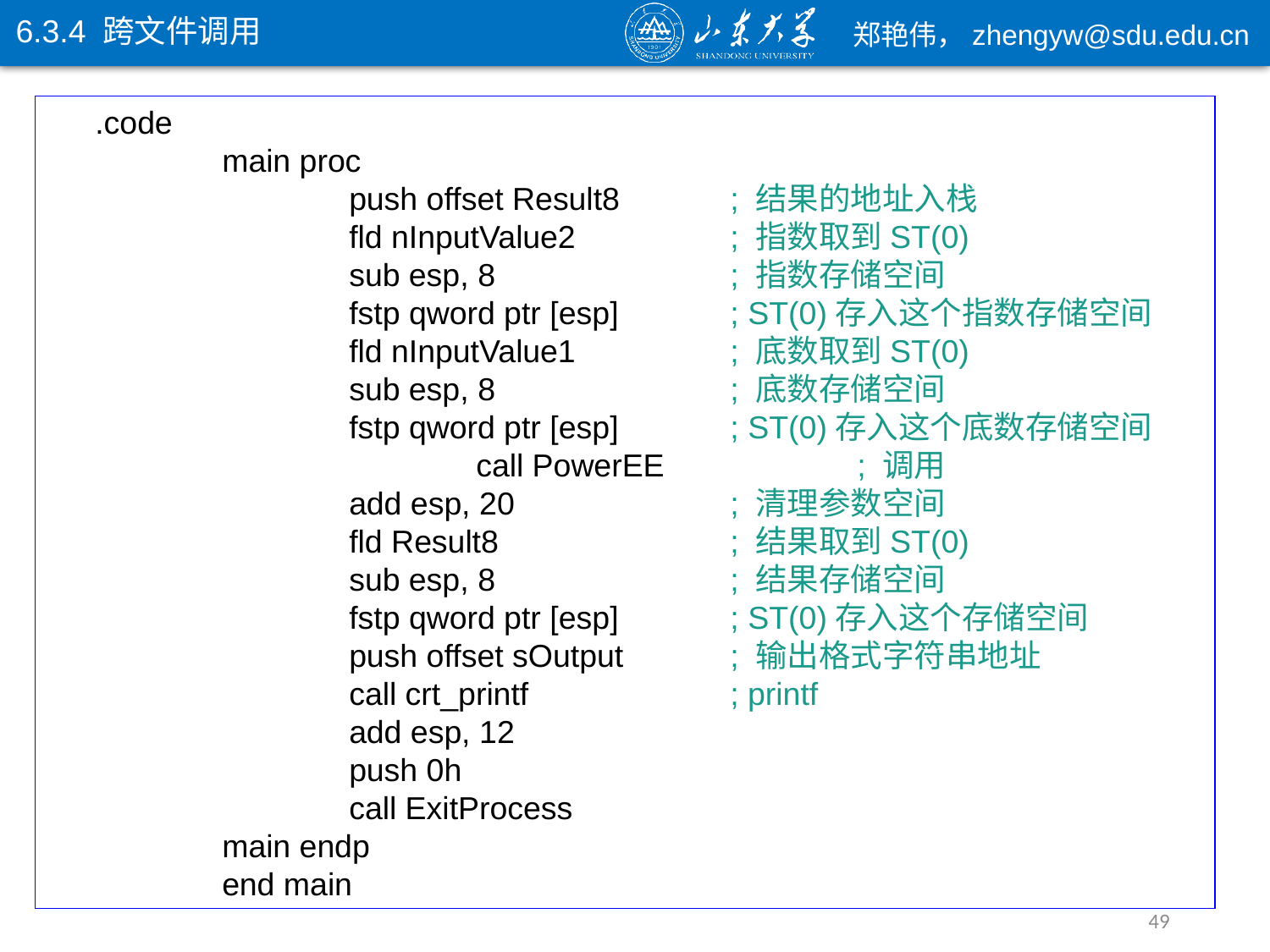

6.3.4 跨文件调用
	.code
		main proc
			push offset Result8	; 结果的地址入栈
			fld nInputValue2		; 指数取到ST(0)
			sub esp, 8		; 指数存储空间
			fstp qword ptr [esp]	; ST(0)存入这个指数存储空间
			fld nInputValue1		; 底数取到ST(0)
			sub esp, 8		; 底数存储空间
			fstp qword ptr [esp]	; ST(0)存入这个底数存储空间			call PowerEE		; 调用
			add esp, 20		; 清理参数空间
			fld Result8		; 结果取到ST(0)
			sub esp, 8		; 结果存储空间
			fstp qword ptr [esp]	; ST(0)存入这个存储空间
			push offset sOutput	; 输出格式字符串地址
			call crt_printf		; printf
			add esp, 12
			push 0h
			call ExitProcess
		main endp
		end main
49